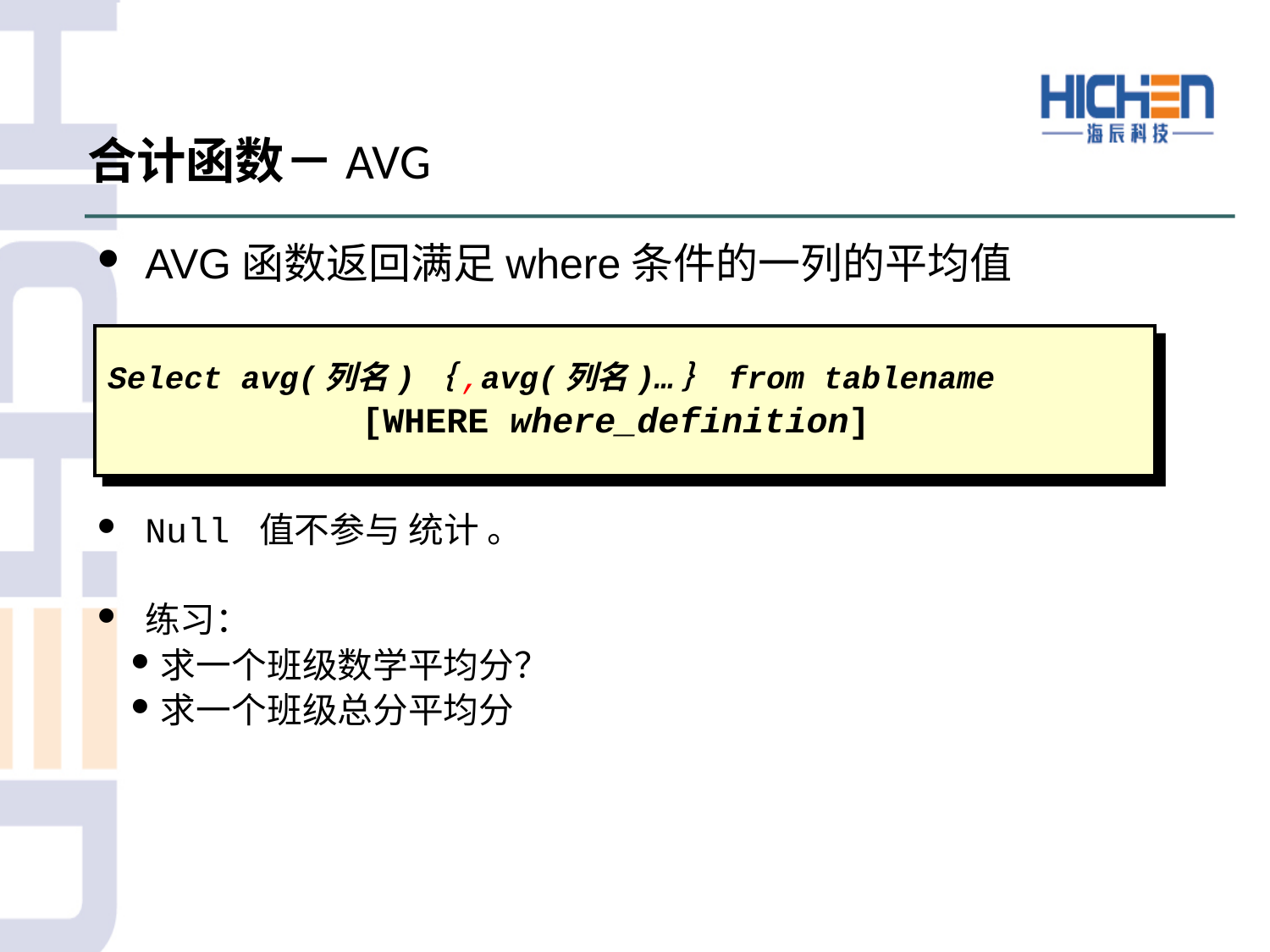

合计函数－AVG

AVG函数返回满足where条件的一列的平均值
Select avg(列名)｛,avg(列名)…｝ from tablename
		[WHERE where_definition]
Null 值不参与 统计 。

练习：
求一个班级数学平均分？
求一个班级总分平均分